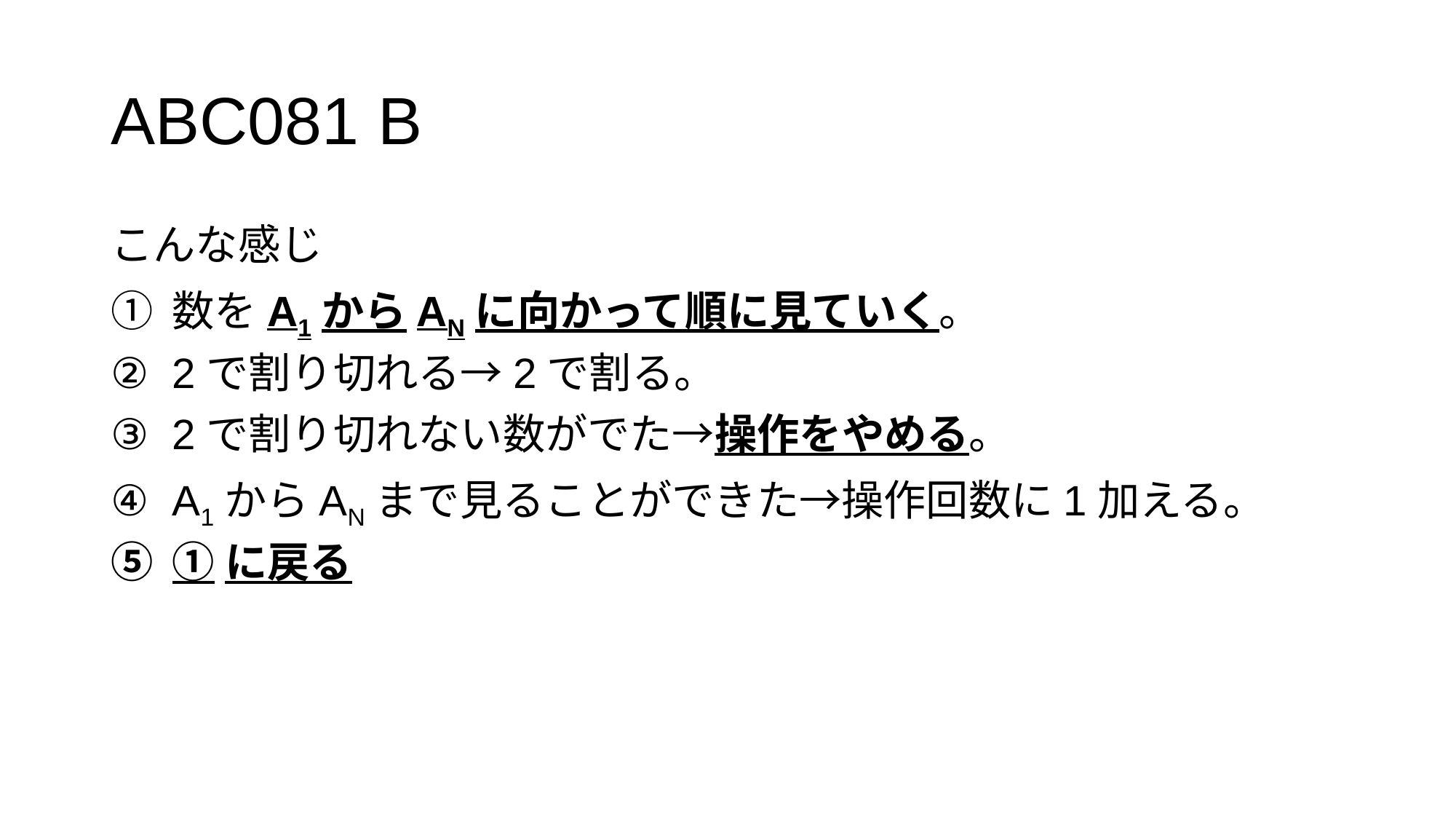

# ABC081 B
こんな感じ
数をA1からANに向かって順に見ていく。
2で割り切れる→2で割る。
2で割り切れない数がでた→操作をやめる。
A1からANまで見ることができた→操作回数に1加える。
①に戻る